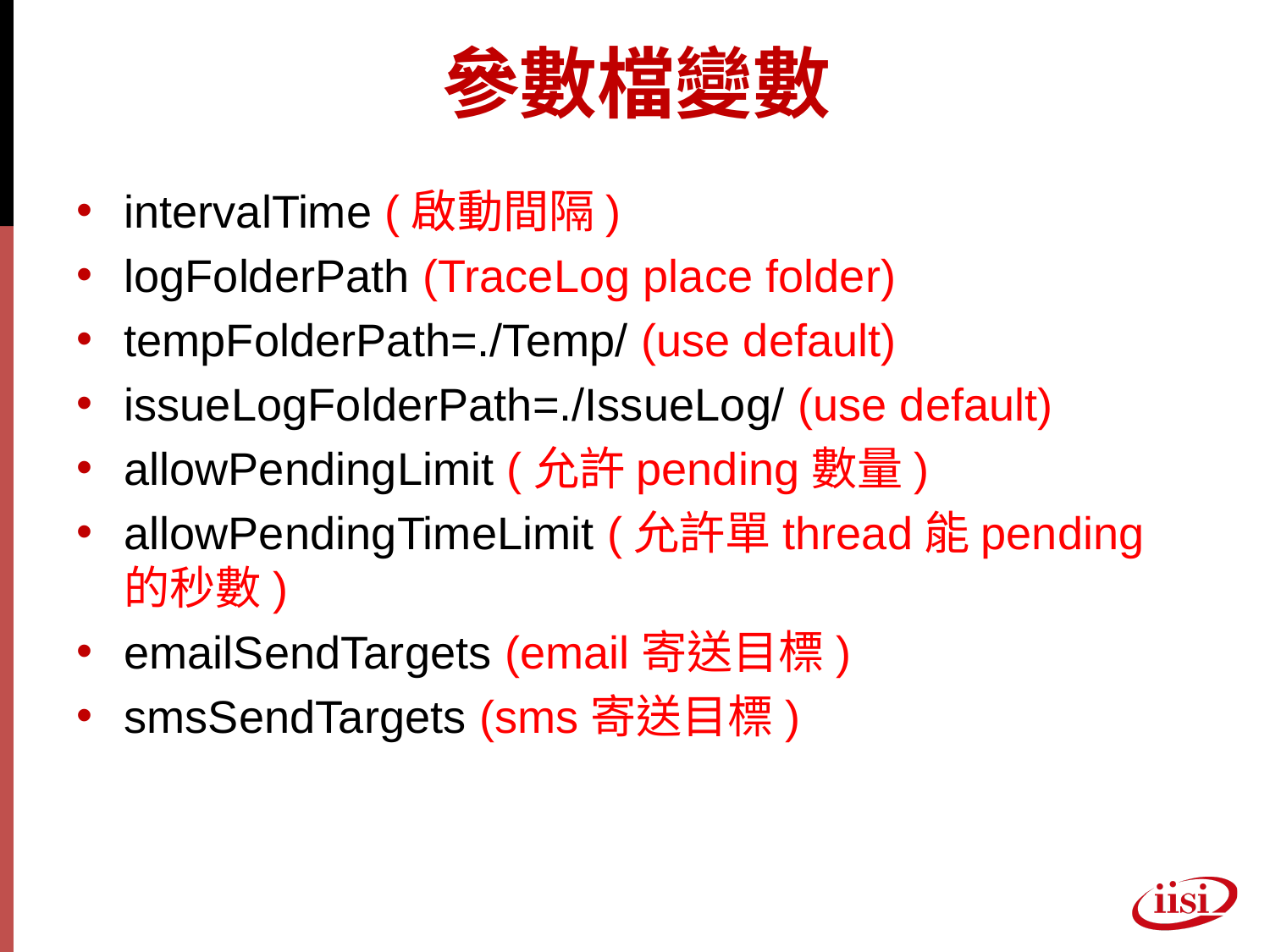

# 參數檔變數
intervalTime (啟動間隔)
logFolderPath (TraceLog place folder)
tempFolderPath=./Temp/ (use default)
issueLogFolderPath=./IssueLog/ (use default)
allowPendingLimit (允許pending數量)
allowPendingTimeLimit (允許單thread能pending的秒數)
emailSendTargets (email寄送目標)
smsSendTargets (sms寄送目標)